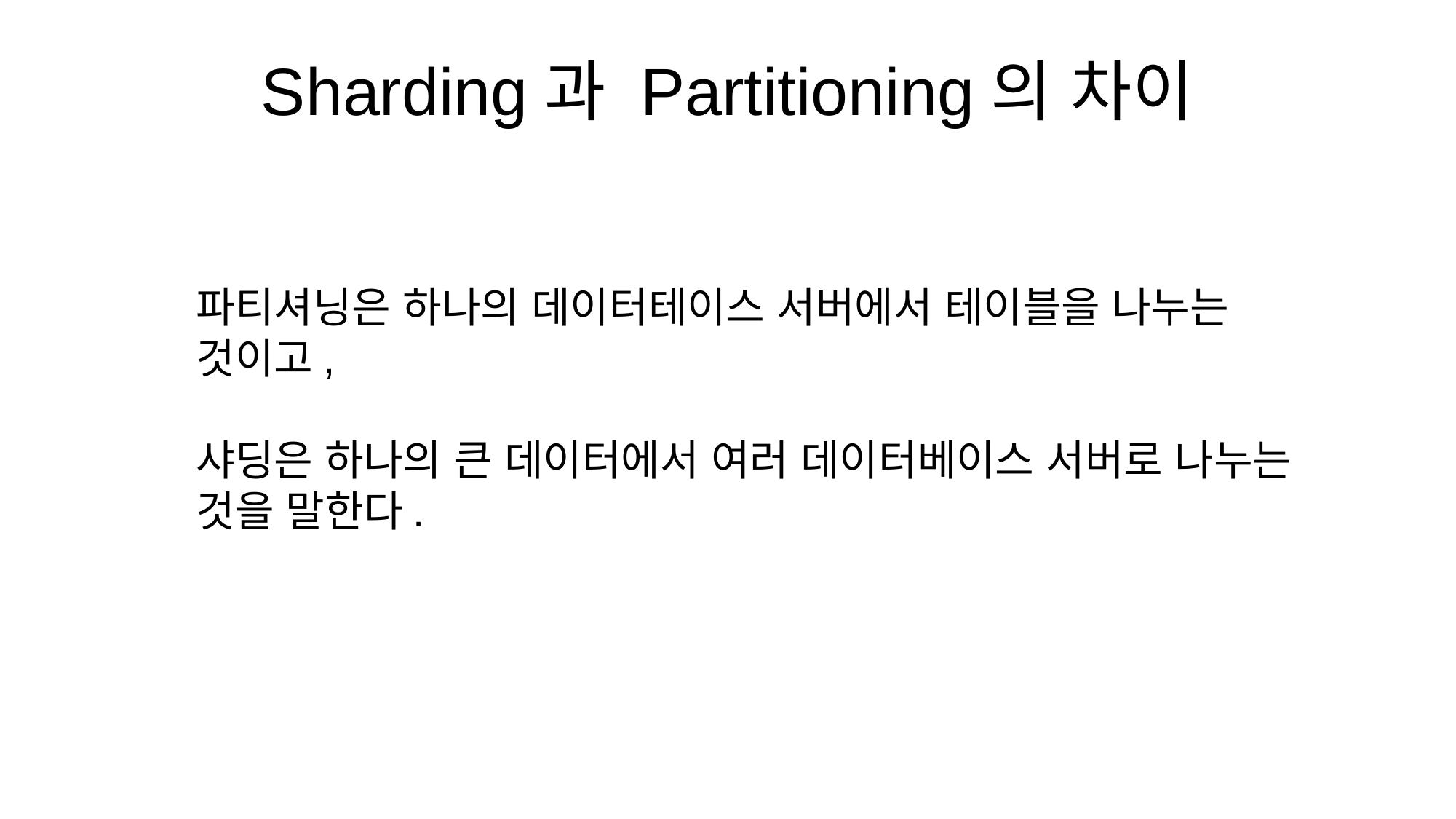

# Sharding과 Partitioning의 차이
파티셔닝은 하나의 데이터테이스 서버에서 테이블을 나누는 것이고,

샤딩은 하나의 큰 데이터에서 여러 데이터베이스 서버로 나누는 것을 말한다.